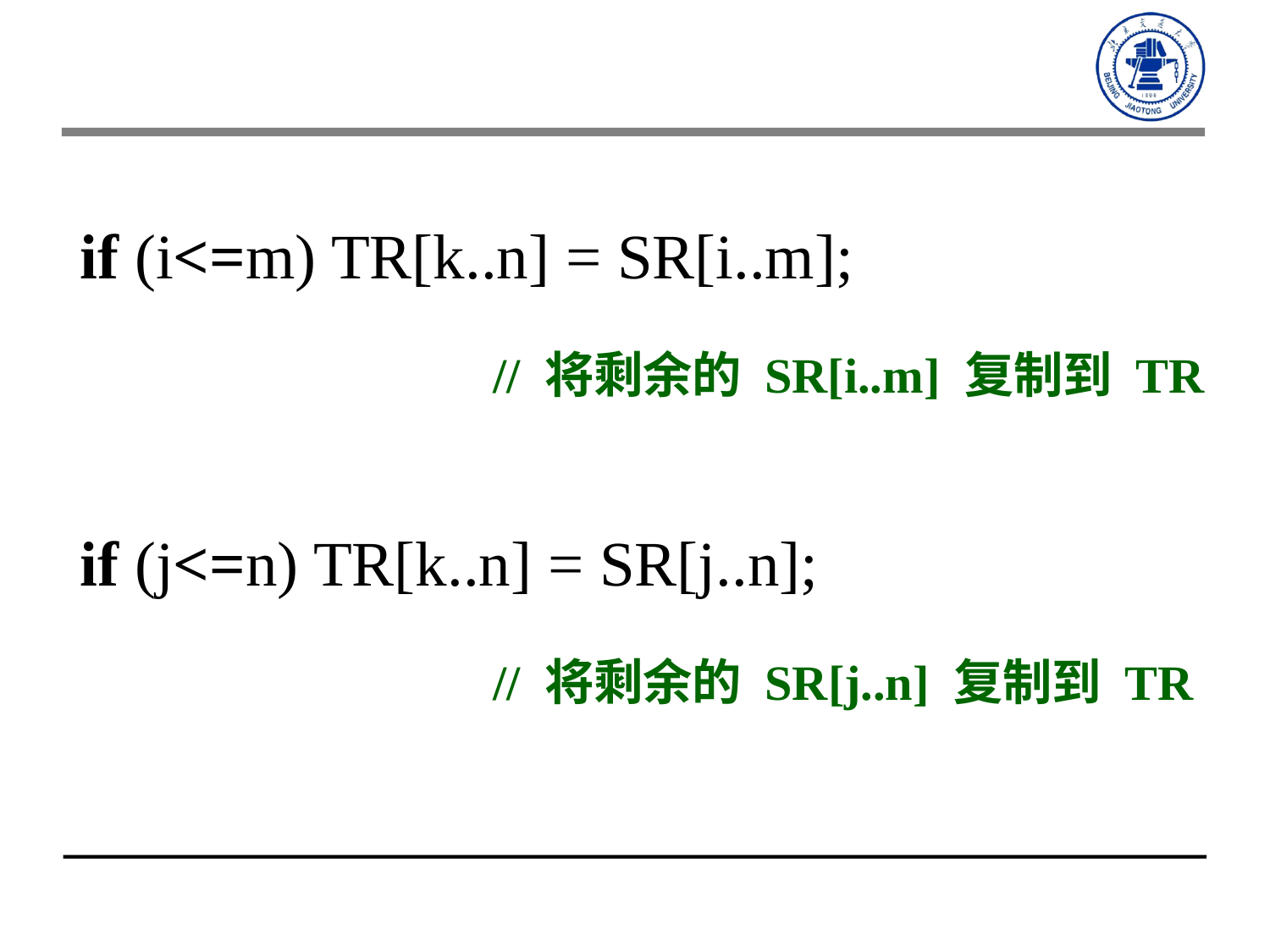

if (i<=m) TR[k..n] = SR[i..m];
                          // 将剩余的 SR[i..m] 复制到 TR
if (j<=n) TR[k..n] = SR[j..n];
                          // 将剩余的 SR[j..n] 复制到 TR